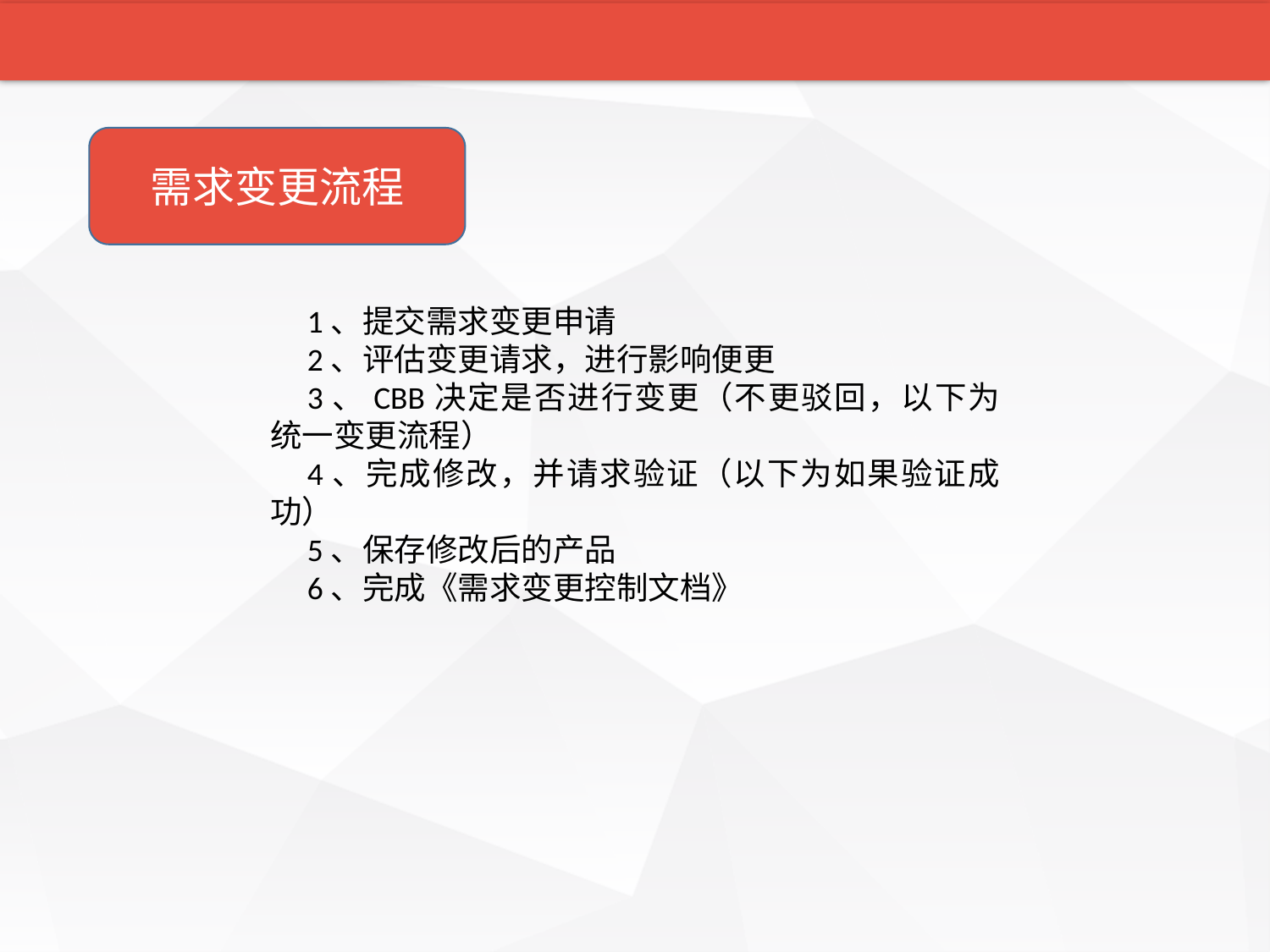

介绍
项目说明
项目计划
支持条件
计划要点
成员分工

需求变更流程
1、提交需求变更申请
2、评估变更请求，进行影响便更
3、CBB决定是否进行变更（不更驳回，以下为统一变更流程）
4、完成修改，并请求验证（以下为如果验证成功）
5、保存修改后的产品
6、完成《需求变更控制文档》